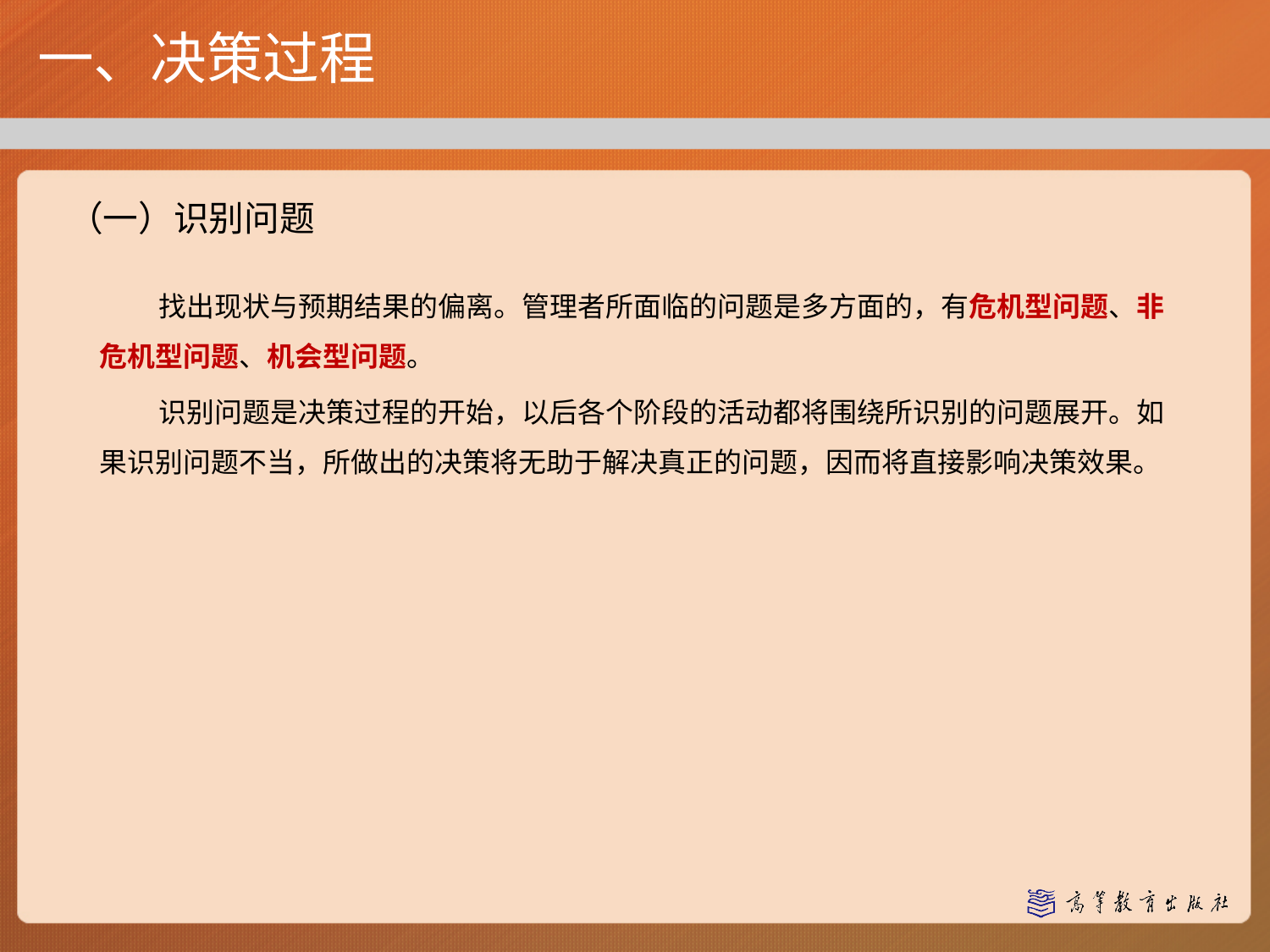

一、决策过程
（一）识别问题
找出现状与预期结果的偏离。管理者所面临的问题是多方面的，有危机型问题、非危机型问题、机会型问题。
识别问题是决策过程的开始，以后各个阶段的活动都将围绕所识别的问题展开。如果识别问题不当，所做出的决策将无助于解决真正的问题，因而将直接影响决策效果。